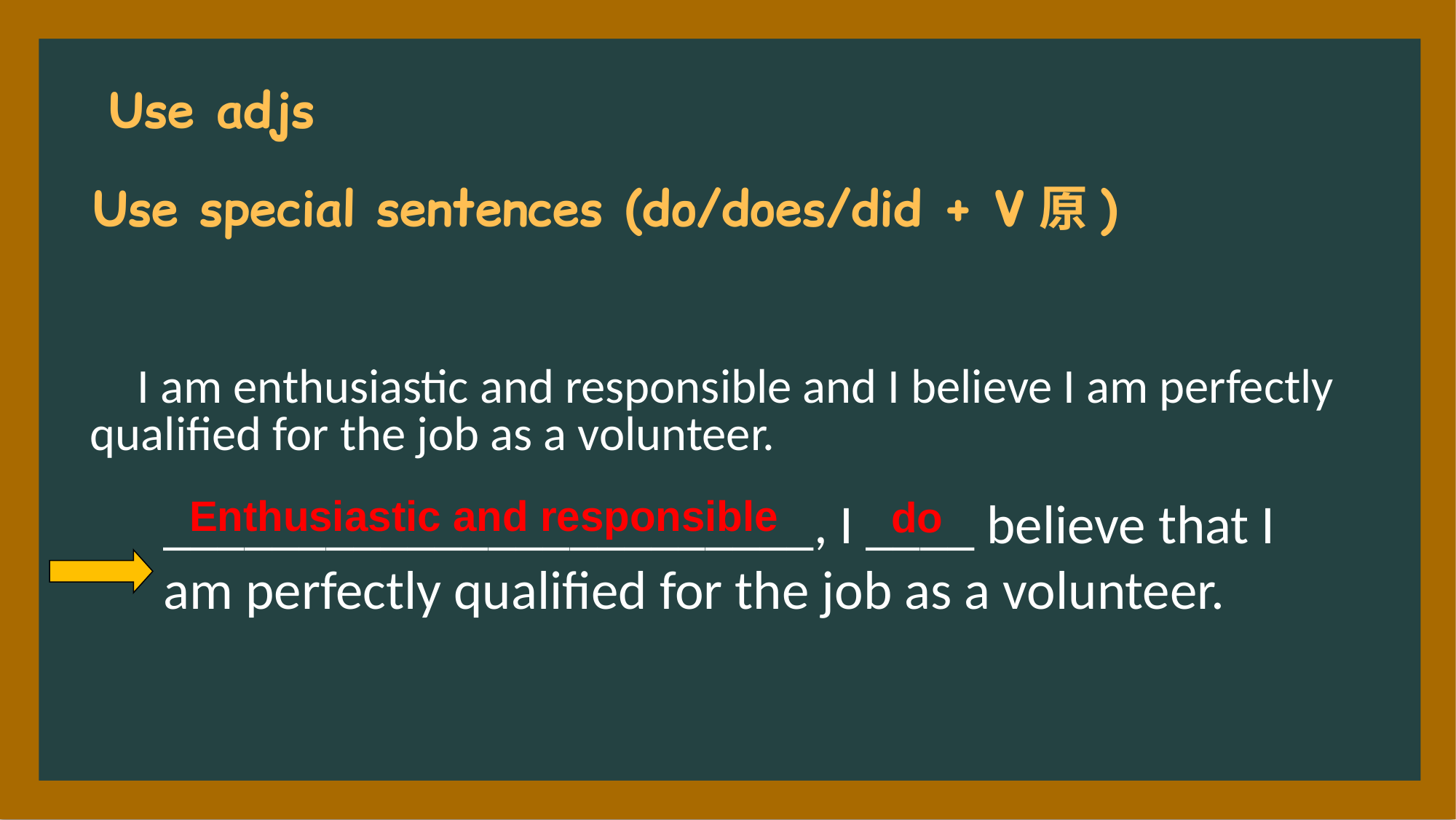

Use adjs
Use special sentences (do/does/did + V原)

         I am enthusiastic and responsible and I believe I am perfectly qualified for the job as a volunteer.
________________________, I ____ believe that I am perfectly qualified for the job as a volunteer.
Enthusiastic and responsible
do